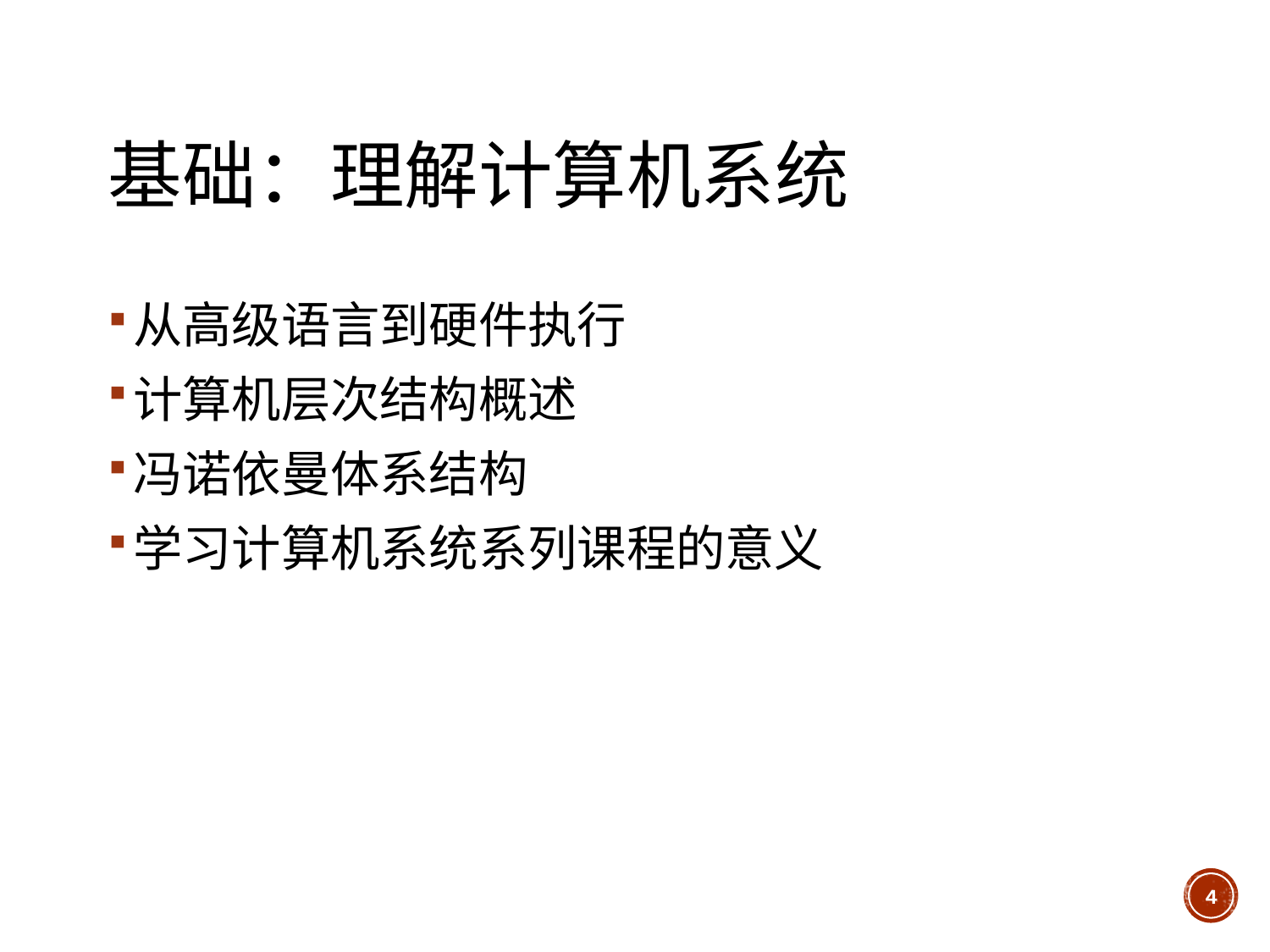

# 基础：理解计算机系统
从高级语言到硬件执行
计算机层次结构概述
冯诺依曼体系结构
学习计算机系统系列课程的意义
4